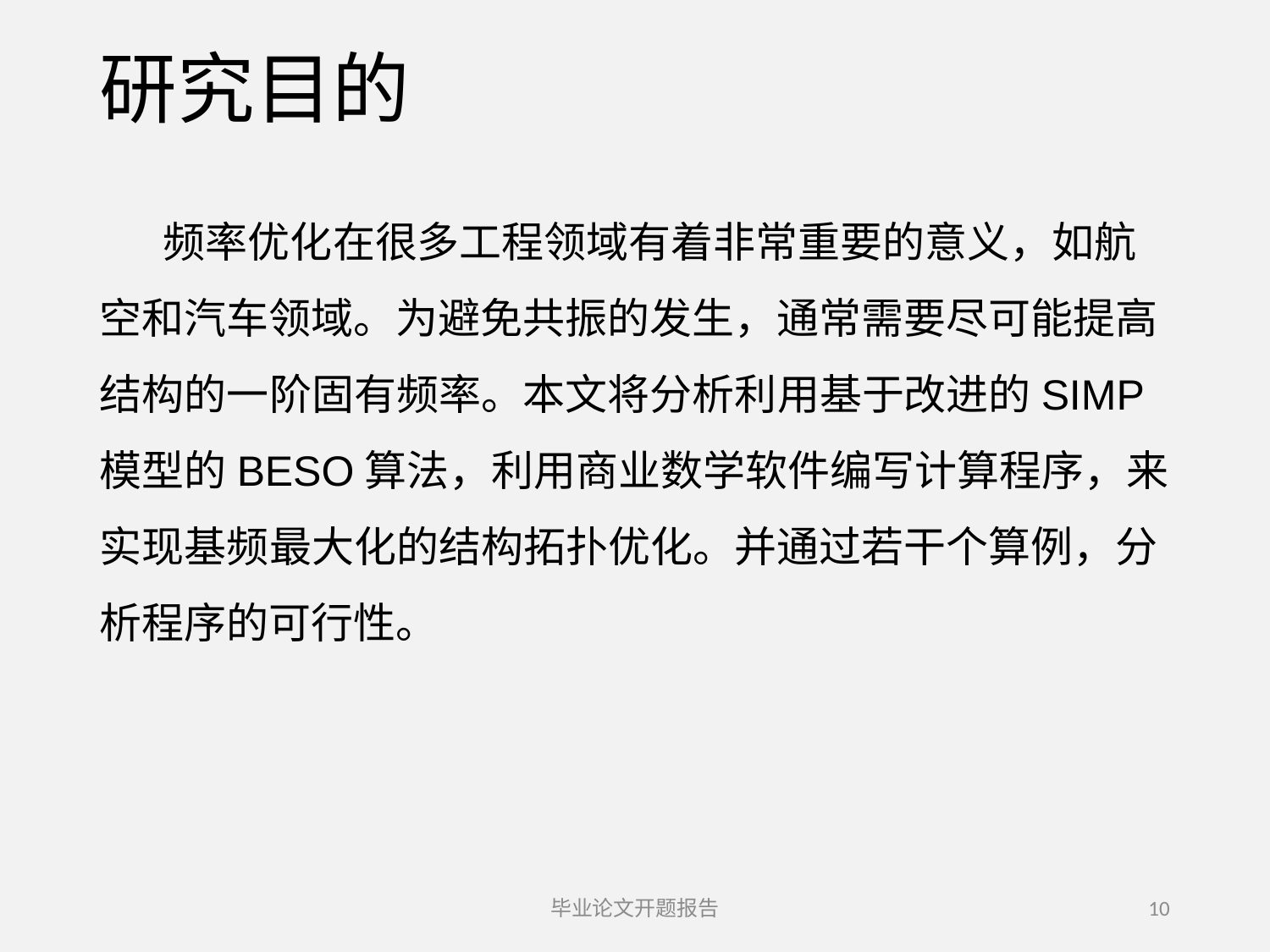

研究目的
频率优化在很多工程领域有着非常重要的意义，如航空和汽车领域。为避免共振的发生，通常需要尽可能提高结构的一阶固有频率。本文将分析利用基于改进的SIMP模型的BESO算法，利用商业数学软件编写计算程序，来实现基频最大化的结构拓扑优化。并通过若干个算例，分析程序的可行性。
毕业论文开题报告
10